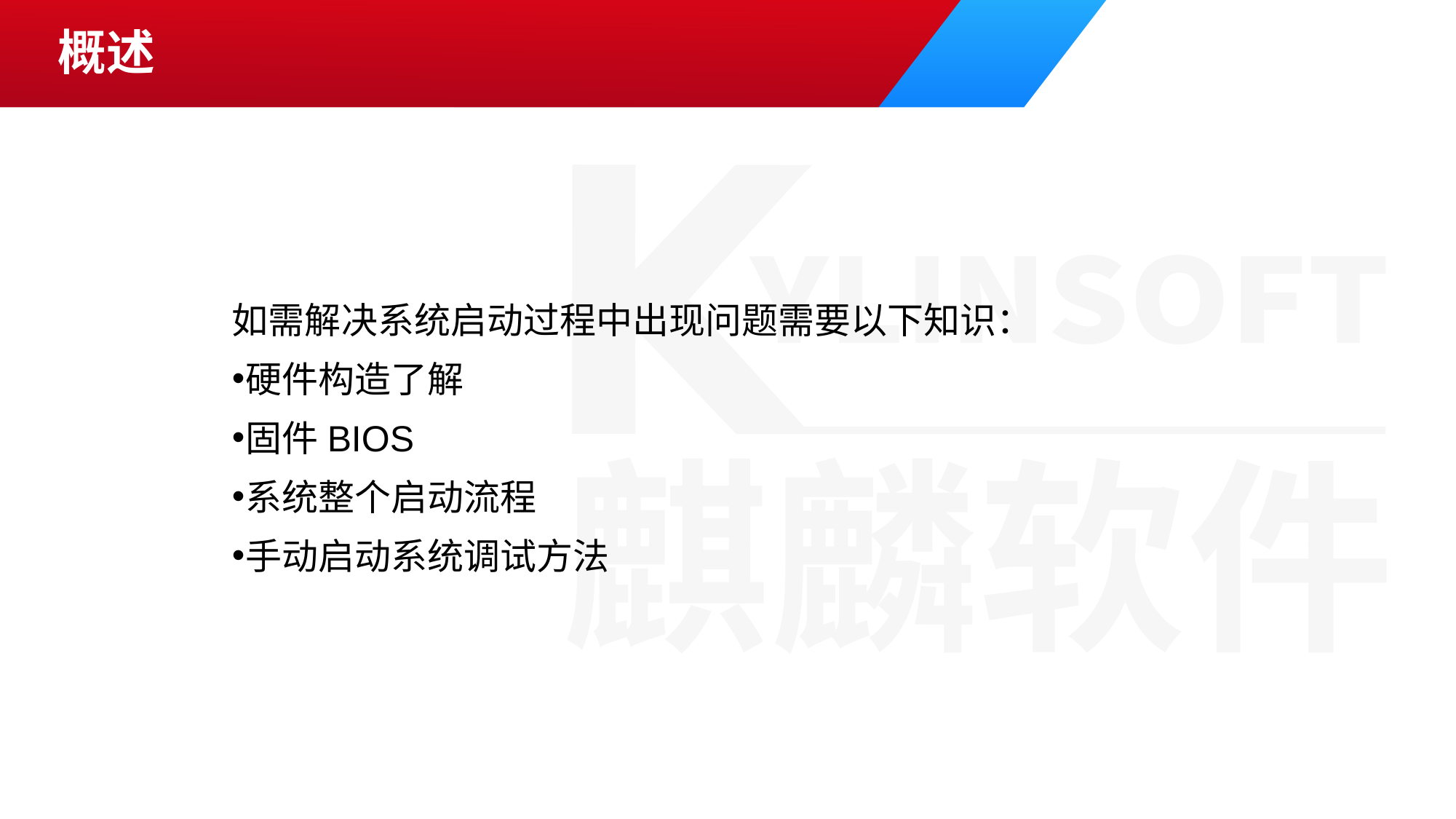

概述
如需解决系统启动过程中出现问题需要以下知识：
硬件构造了解
固件BIOS
系统整个启动流程
手动启动系统调试方法